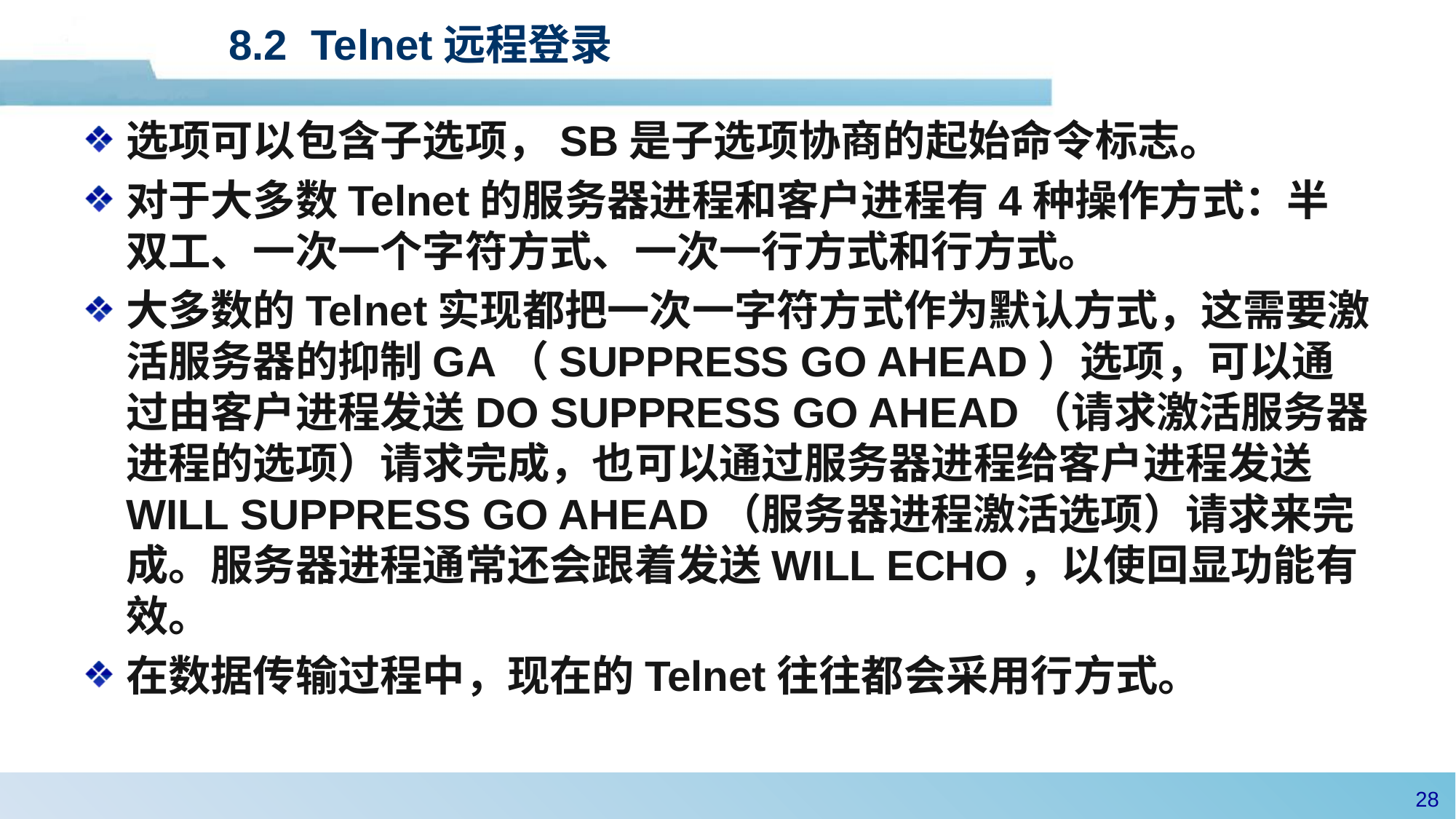

# 8.2  Telnet远程登录
选项可以包含子选项，SB是子选项协商的起始命令标志。
对于大多数Telnet的服务器进程和客户进程有4种操作方式：半双工、一次一个字符方式、一次一行方式和行方式。
大多数的Telnet实现都把一次一字符方式作为默认方式，这需要激活服务器的抑制GA（SUPPRESS GO AHEAD）选项，可以通过由客户进程发送DO SUPPRESS GO AHEAD（请求激活服务器进程的选项）请求完成，也可以通过服务器进程给客户进程发送WILL SUPPRESS GO AHEAD（服务器进程激活选项）请求来完成。服务器进程通常还会跟着发送WILL ECHO，以使回显功能有效。
在数据传输过程中，现在的Telnet往往都会采用行方式。
28